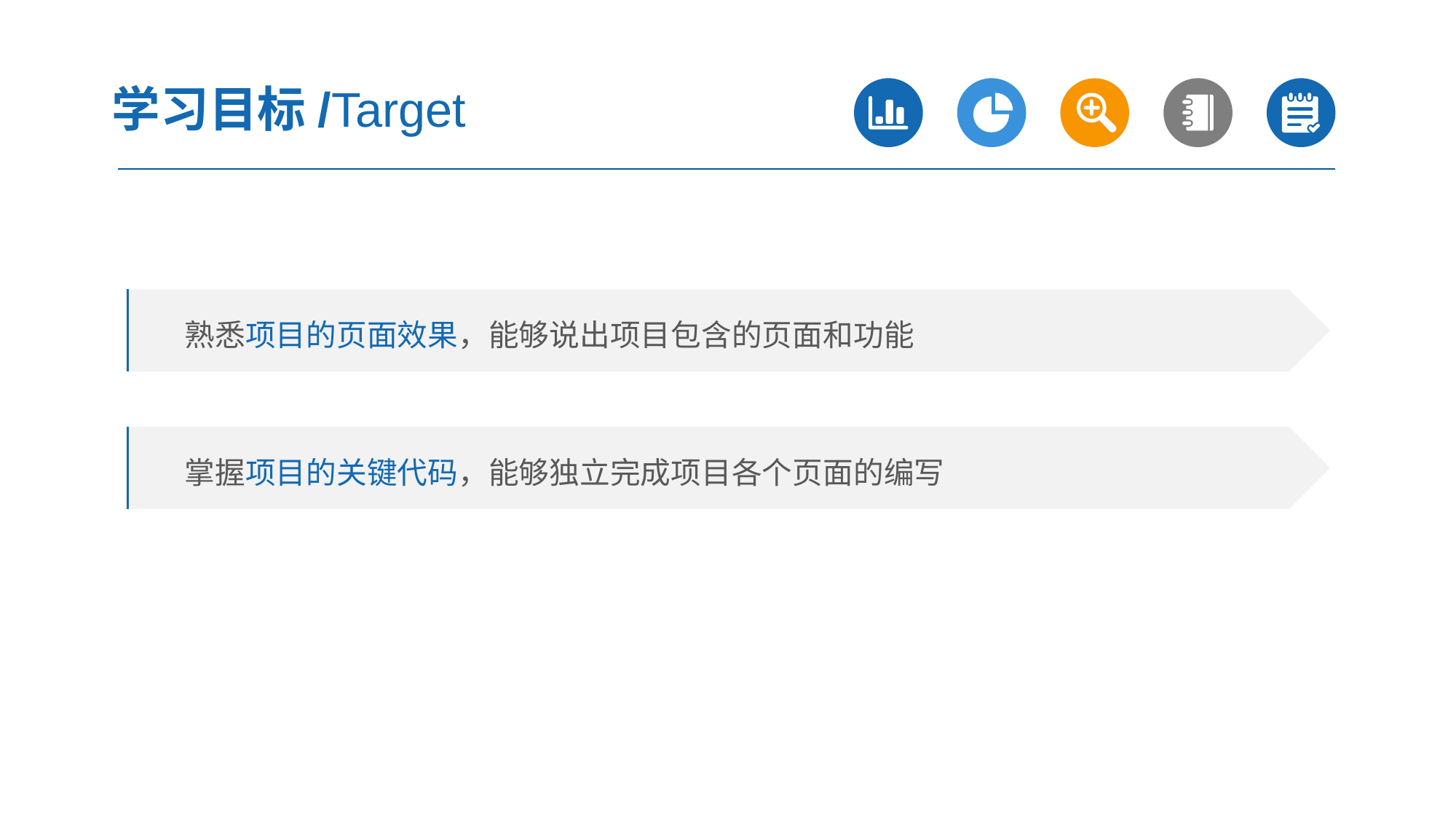

学习目标/Target
      熟悉项目的页面效果，能够说出项目包含的页面和功能

      掌握项目的关键代码，能够独立完成项目各个页面的编写